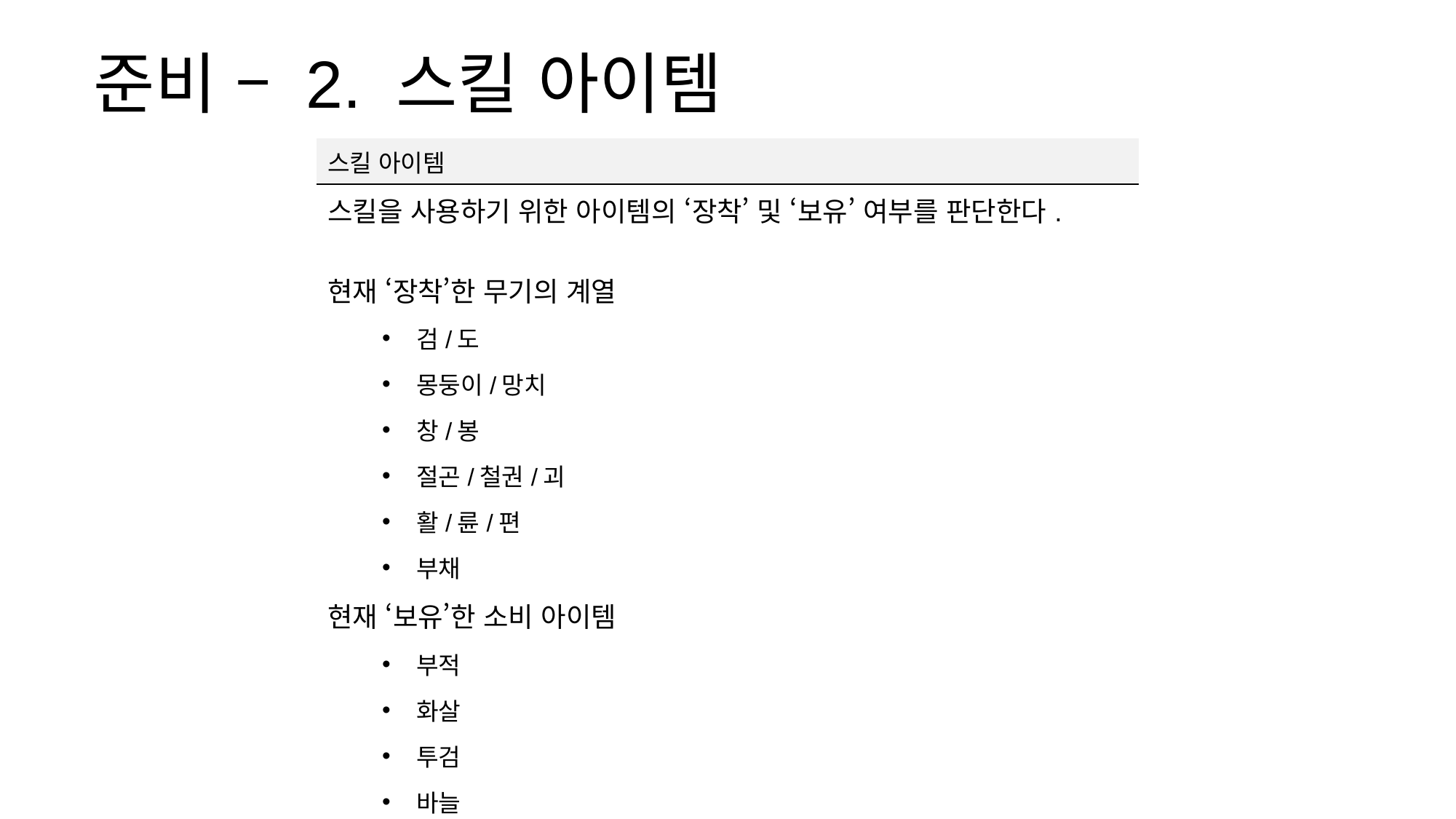

준비 – 2. 스킬 아이템
| 스킬 아이템 |
| --- |
| 스킬을 사용하기 위한 아이템의 ‘장착’ 및 ‘보유’ 여부를 판단한다. |
|  |
| 현재 ‘장착’한 무기의 계열 |
| 검/도 |
| 몽둥이/망치 |
| 창/봉 |
| 절곤/철권/괴 |
| 활/륜/편 |
| 부채 |
| 현재 ‘보유’한 소비 아이템 |
| 부적 |
| 화살 |
| 투검 |
| 바늘 |